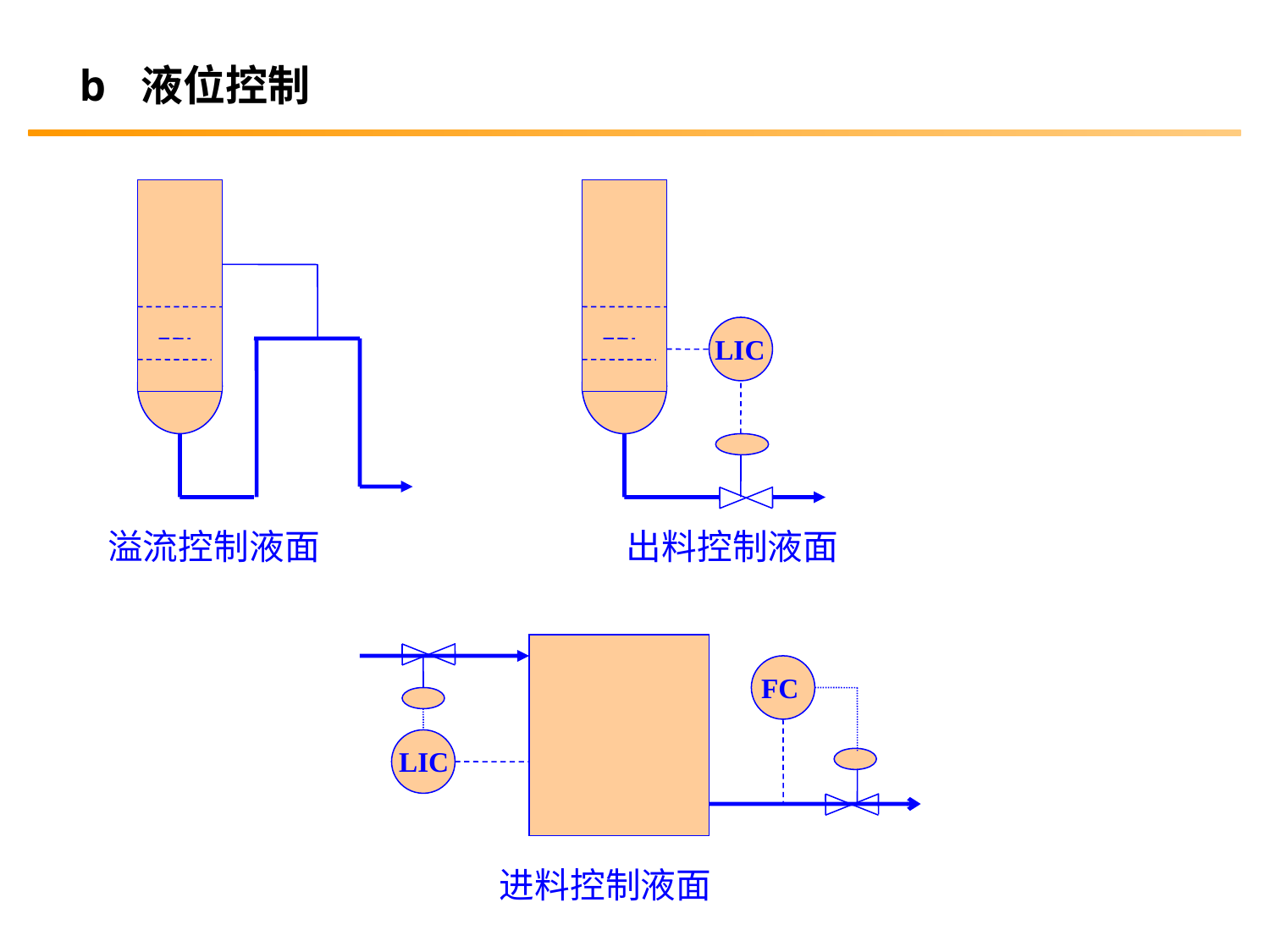

b 液位控制

溢流控制液面

LIC

出料控制液面

FC

LIC

进料控制液面